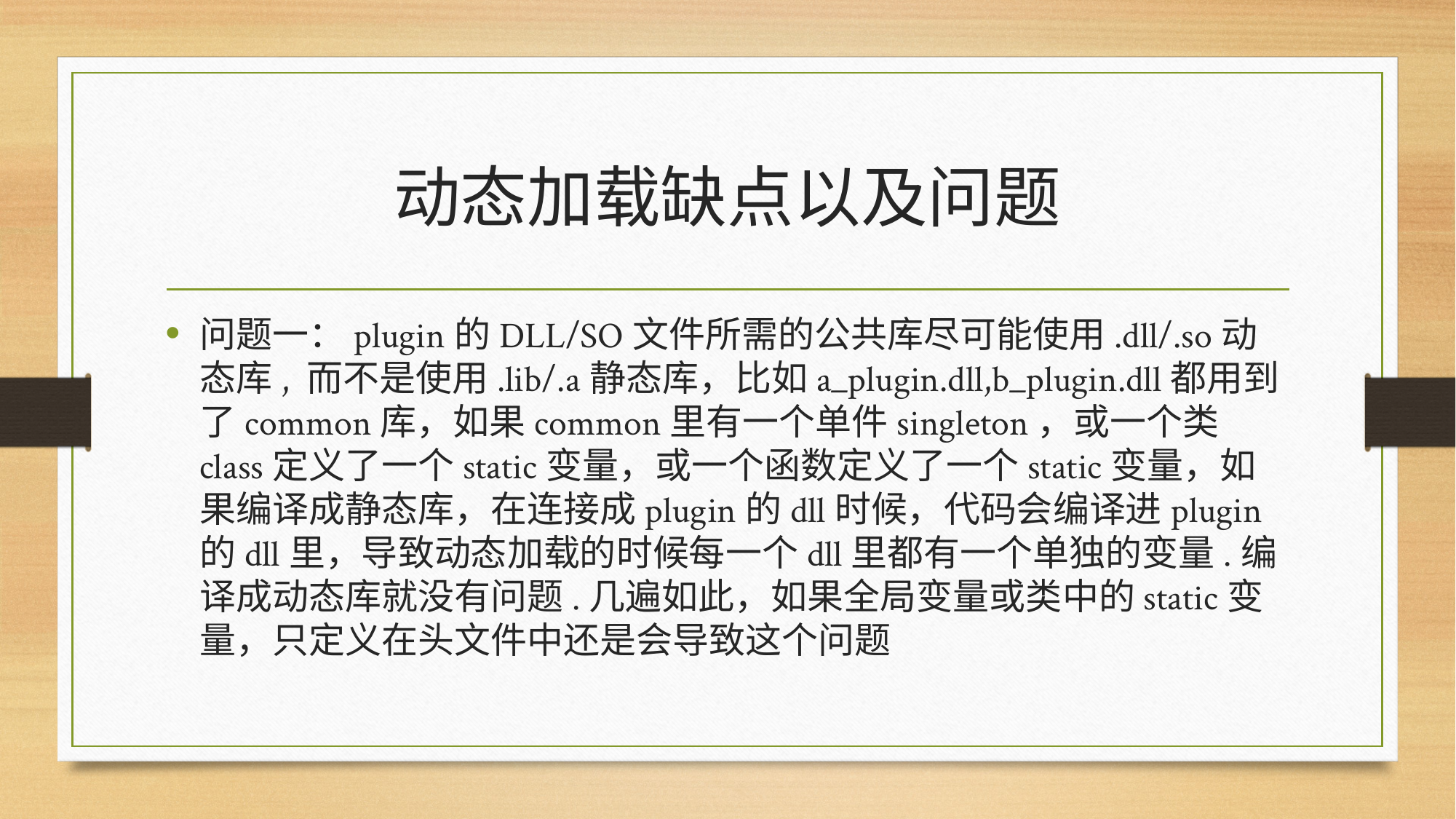

# 动态加载缺点以及问题
问题一：plugin的DLL/SO文件所需的公共库尽可能使用.dll/.so动态库, 而不是使用.lib/.a静态库，比如a_plugin.dll,b_plugin.dll都用到了common库，如果common里有一个单件singleton，或一个类class定义了一个static变量，或一个函数定义了一个static变量，如果编译成静态库，在连接成plugin的dll时候，代码会编译进plugin的dll里，导致动态加载的时候每一个dll里都有一个单独的变量.编译成动态库就没有问题.几遍如此，如果全局变量或类中的static变量，只定义在头文件中还是会导致这个问题